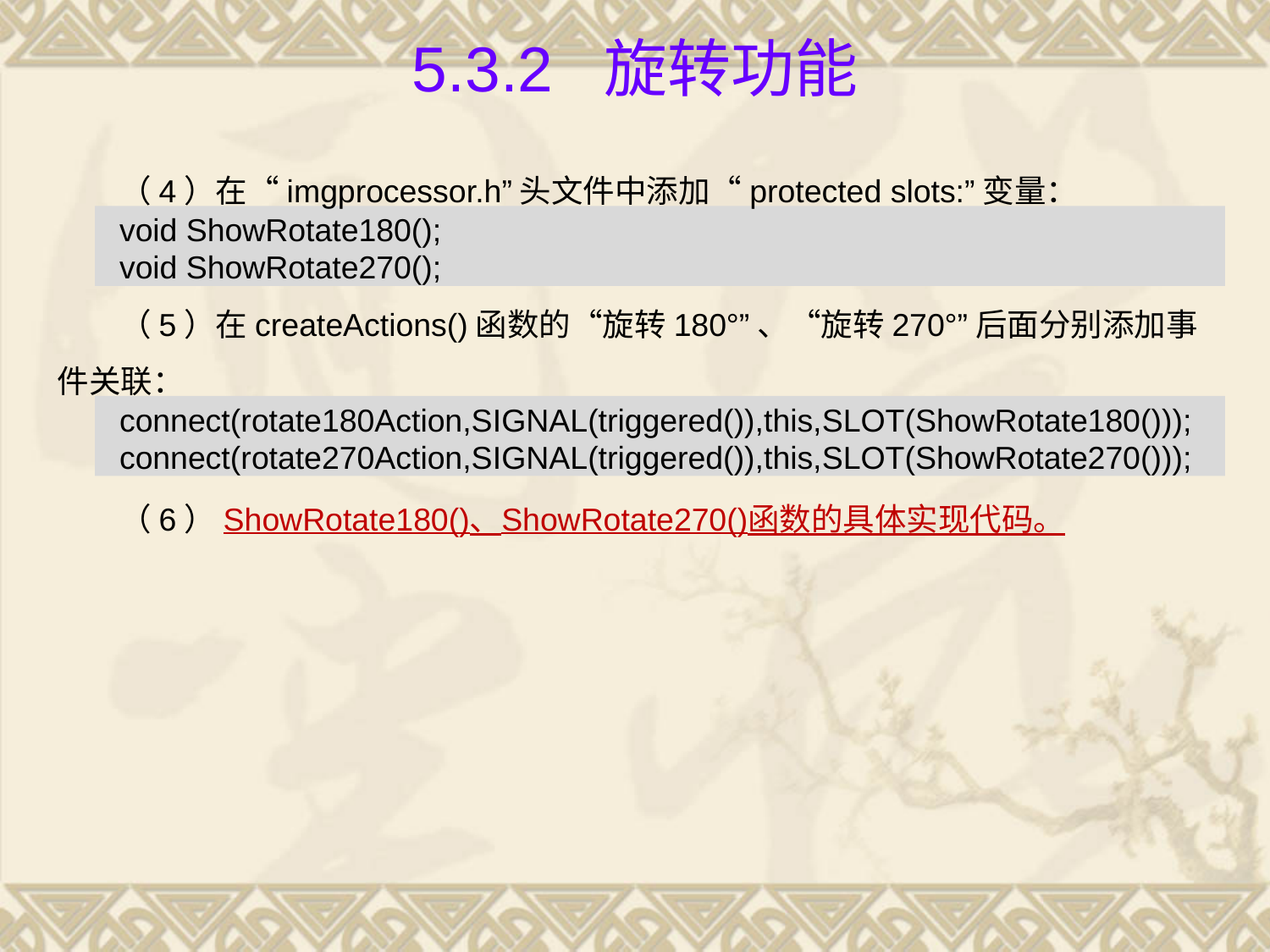

# 5.3.2  旋转功能
（4）在“imgprocessor.h”头文件中添加“protected slots:”变量：
void ShowRotate180();
void ShowRotate270();
（5）在createActions()函数的“旋转180°”、“旋转270°”后面分别添加事件关联：
connect(rotate180Action,SIGNAL(triggered()),this,SLOT(ShowRotate180()));
connect(rotate270Action,SIGNAL(triggered()),this,SLOT(ShowRotate270()));
（6）ShowRotate180()、ShowRotate270()函数的具体实现代码。